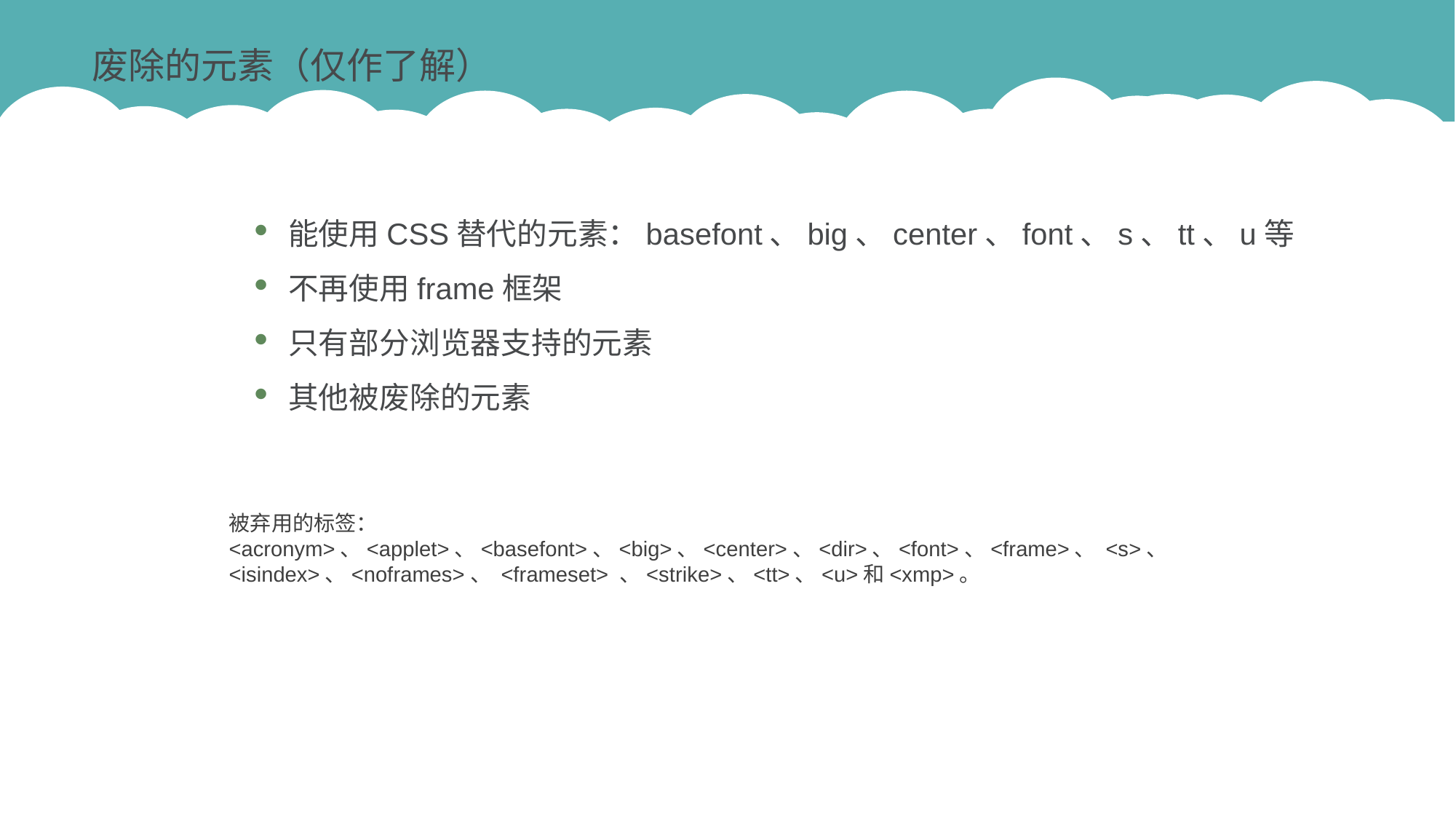

废除的元素（仅作了解）

能使用CSS替代的元素：basefont、big、center、font、s、tt、u等
不再使用frame框架
只有部分浏览器支持的元素
其他被废除的元素
被弃用的标签：<acronym>、<applet>、<basefont>、<big>、<center>、<dir>、<font>、<frame>、 <s>、<isindex>、<noframes>、 <frameset> 、<strike>、<tt>、<u>和<xmp>。